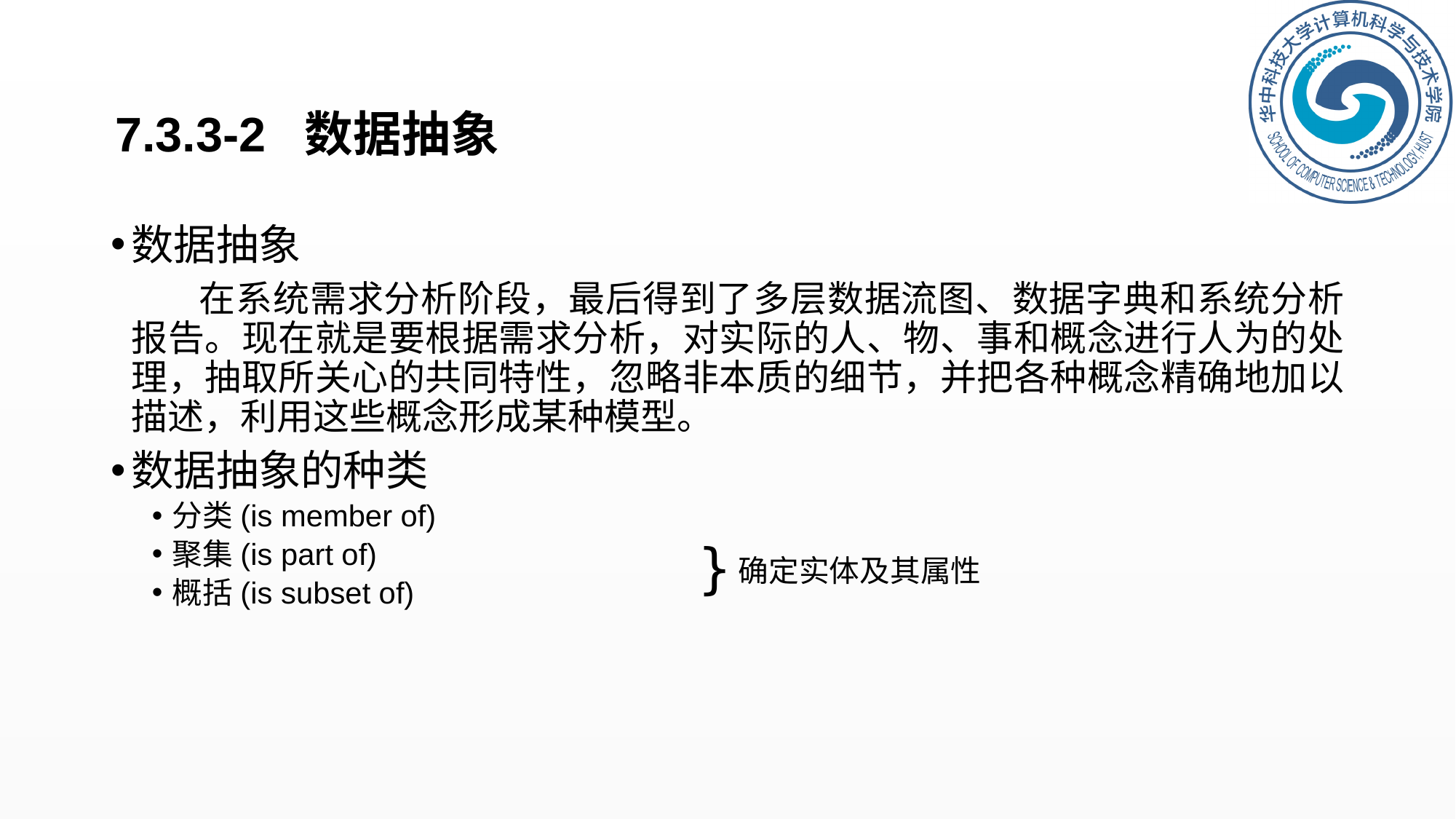

# 7.3.3-2  数据抽象
数据抽象
         在系统需求分析阶段，最后得到了多层数据流图、数据字典和系统分析报告。现在就是要根据需求分析，对实际的人、物、事和概念进行人为的处理，抽取所关心的共同特性，忽略非本质的细节，并把各种概念精确地加以描述，利用这些概念形成某种模型。
数据抽象的种类
分类(is member of)
聚集(is part of)
概括(is subset of)

}
确定实体及其属性